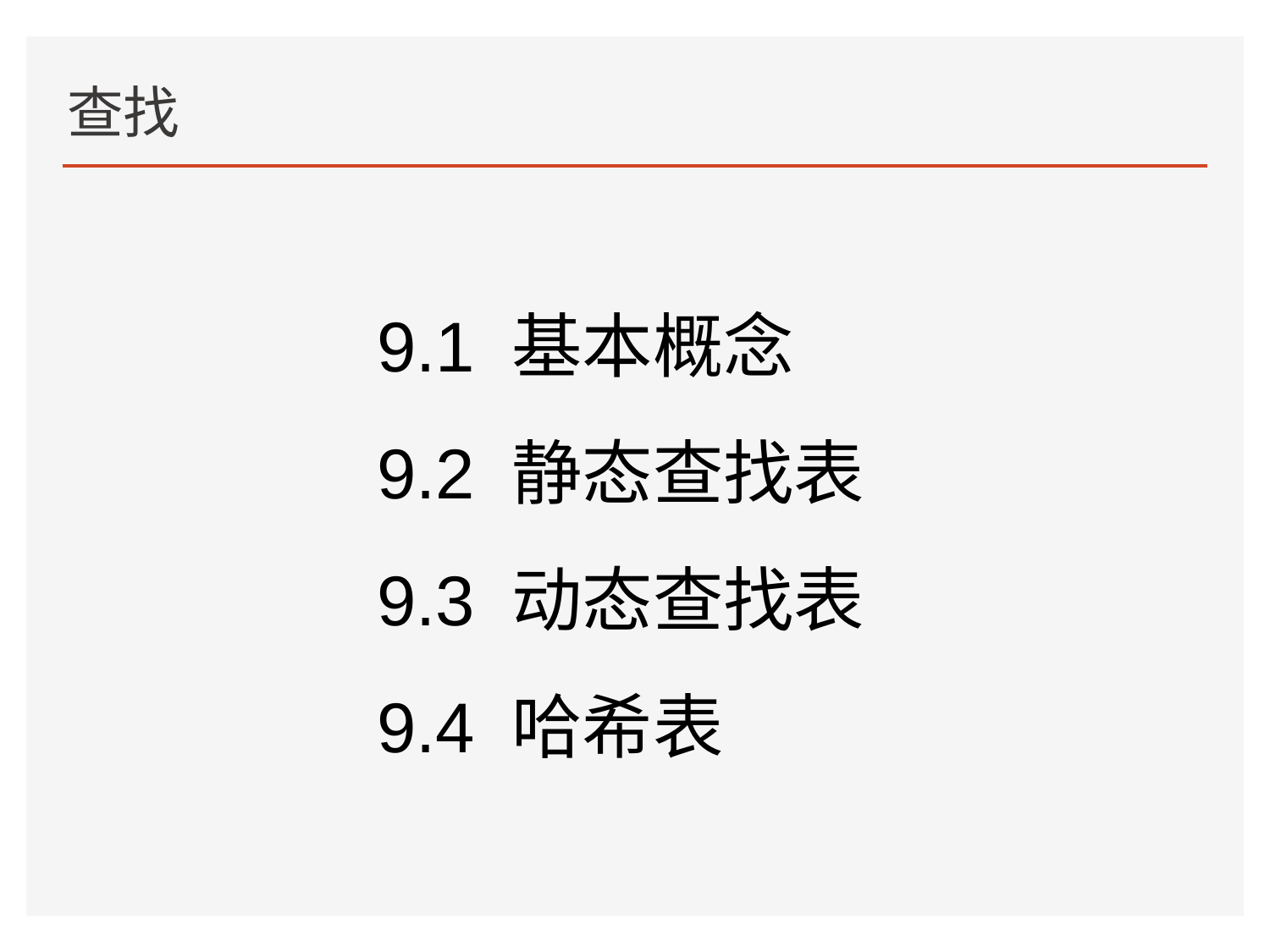

# 查找
9.1 基本概念
9.2 静态查找表
9.3 动态查找表
9.4 哈希表